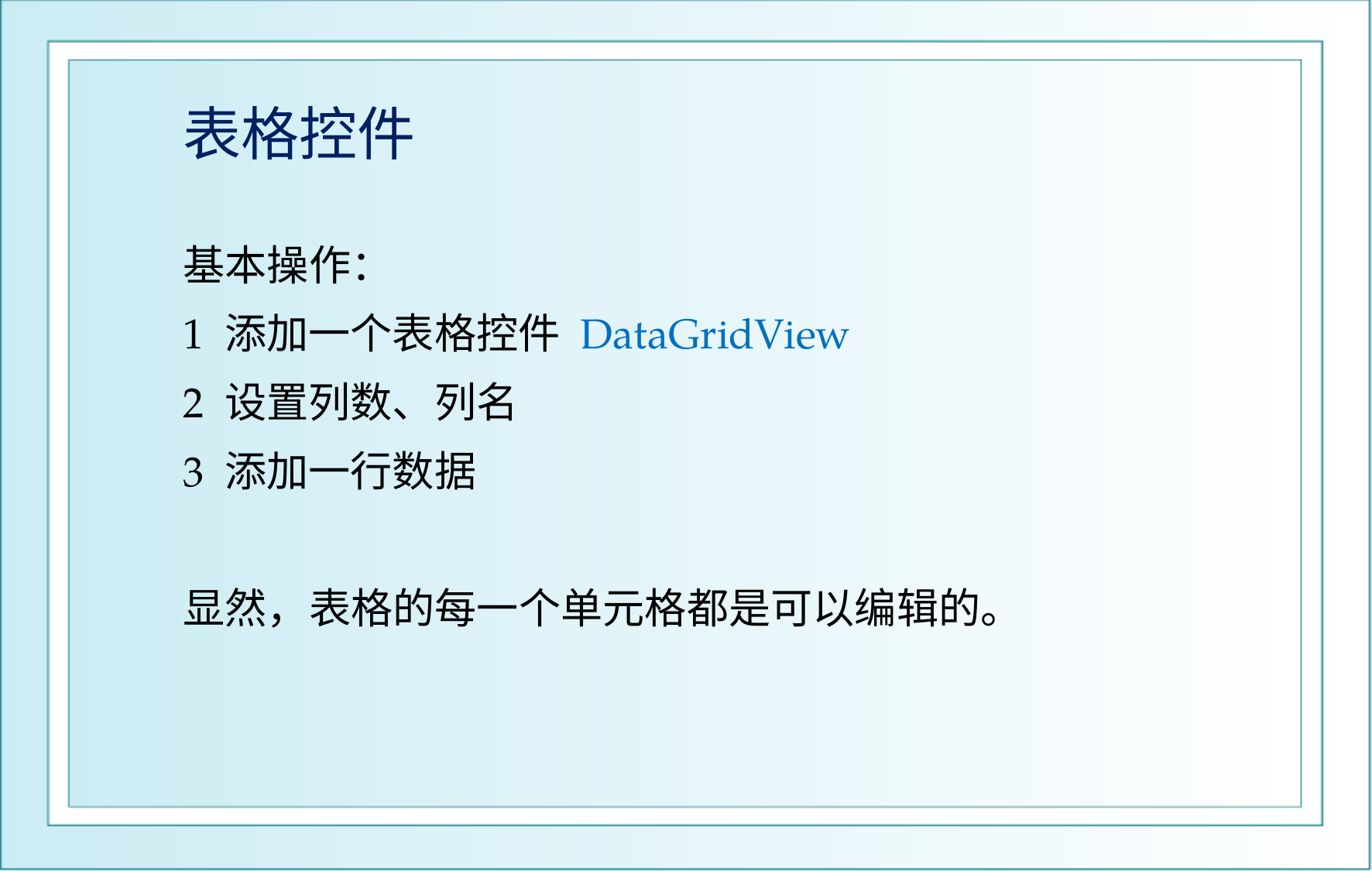

# 表格控件
基本操作：
1 添加一个表格控件 DataGridView
2 设置列数、列名
3 添加一行数据

显然，表格的每一个单元格都是可以编辑的。